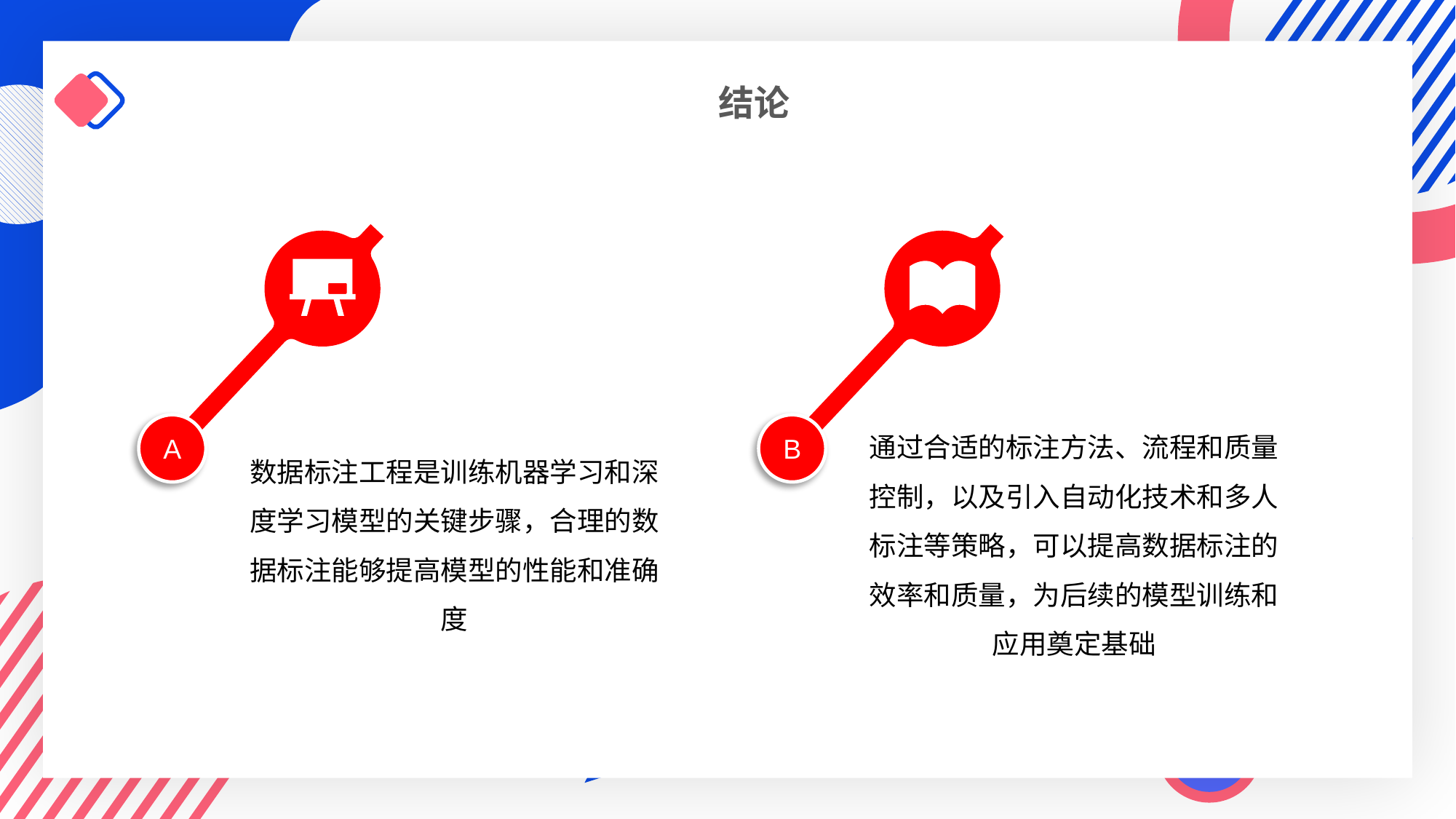

结论

数据标注工程是训练机器学习和深度学习模型的关键步骤，合理的数据标注能够提高模型的性能和准确度
通过合适的标注方法、流程和质量控制，以及引入自动化技术和多人标注等策略，可以提高数据标注的效率和质量，为后续的模型训练和应用奠定基础
A
B

18